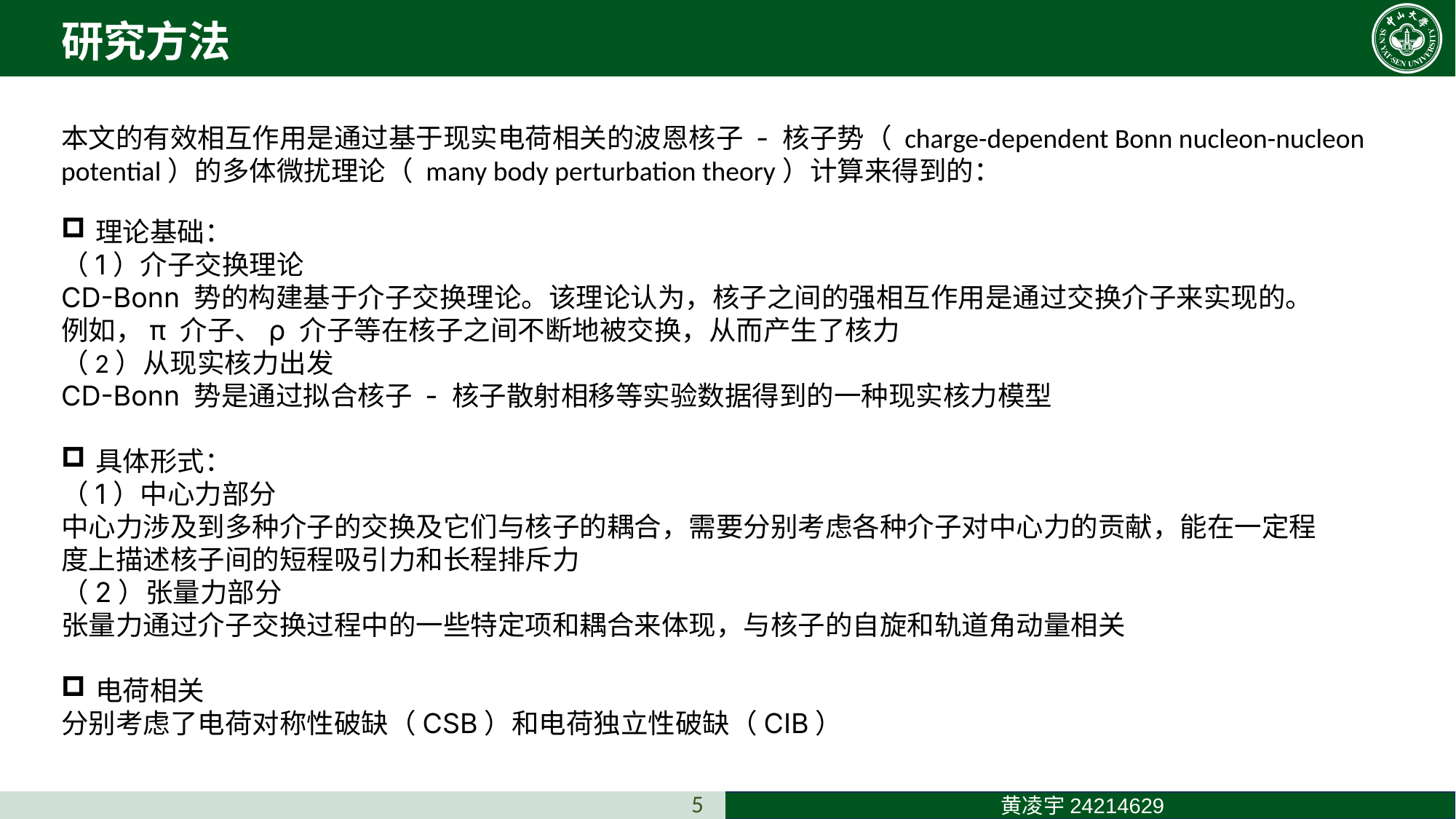

研究方法
本文的有效相互作用是通过基于现实电荷相关的波恩核子 - 核子势（ charge-dependent Bonn nucleon-nucleon potential）的多体微扰理论（ many body perturbation theory）计算来得到的：
理论基础：
（1）介子交换理论
CD-Bonn 势的构建基于介子交换理论。该理论认为，核子之间的强相互作用是通过交换介子来实现的。例如，π 介子、ρ 介子等在核子之间不断地被交换，从而产生了核力
（2）从现实核力出发
CD-Bonn 势是通过拟合核子 - 核子散射相移等实验数据得到的一种现实核力模型

具体形式：
（1）中心力部分
中心力涉及到多种介子的交换及它们与核子的耦合，需要分别考虑各种介子对中心力的贡献，能在一定程度上描述核子间的短程吸引力和长程排斥力
（2）张量力部分
张量力通过介子交换过程中的一些特定项和耦合来体现，与核子的自旋和轨道角动量相关

电荷相关
分别考虑了电荷对称性破缺（CSB）和电荷独立性破缺（CIB）